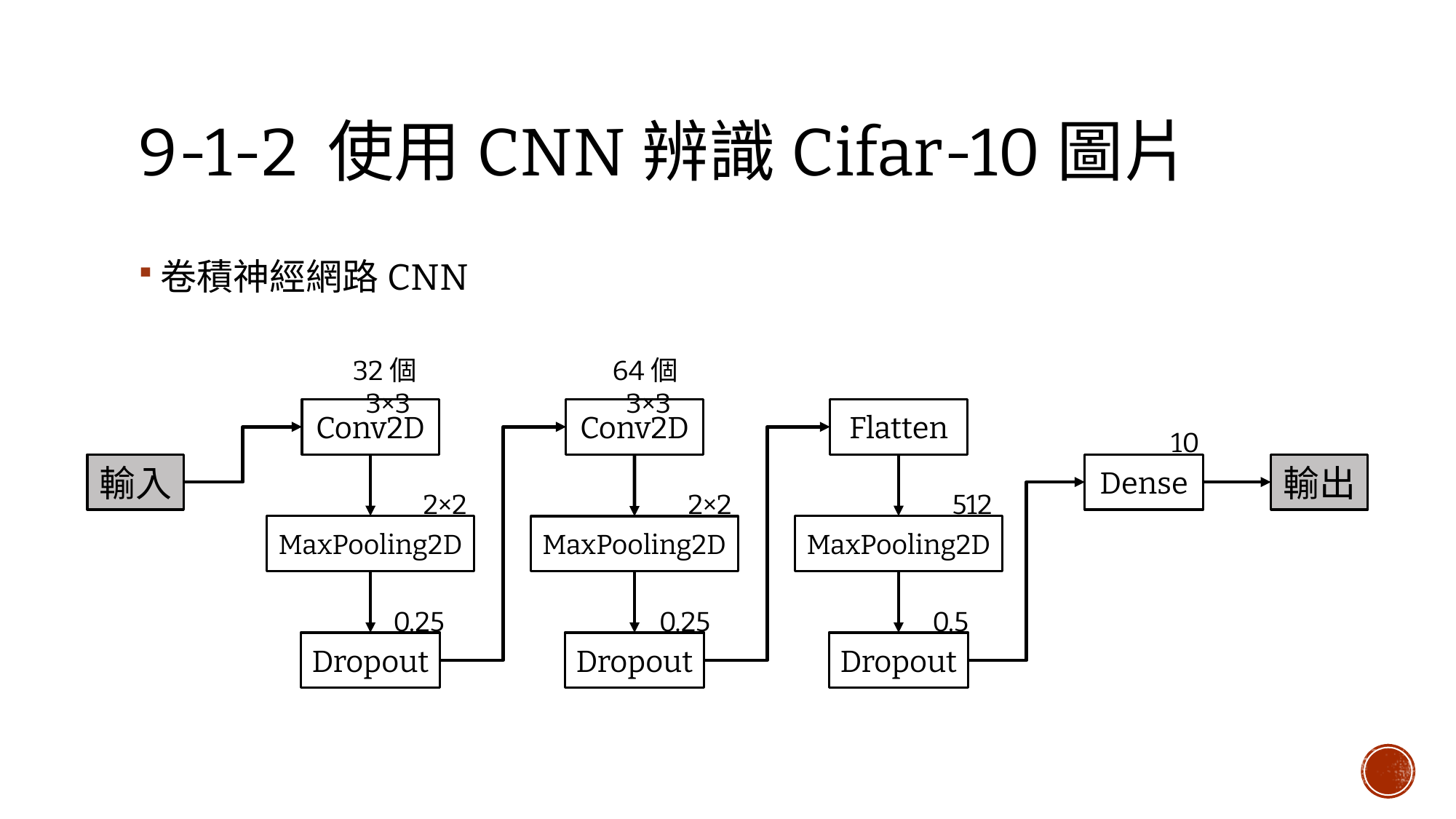

# 9-1-2 使用CNN辨識Cifar-10圖片
卷積神經網路CNN
32個3×3
64個3×3
Conv2D
Conv2D
Flatten
10
輸入
Dense
輸出
2×2
2×2
512
MaxPooling2D
MaxPooling2D
MaxPooling2D
0.25
0.25
0.5
Dropout
Dropout
Dropout